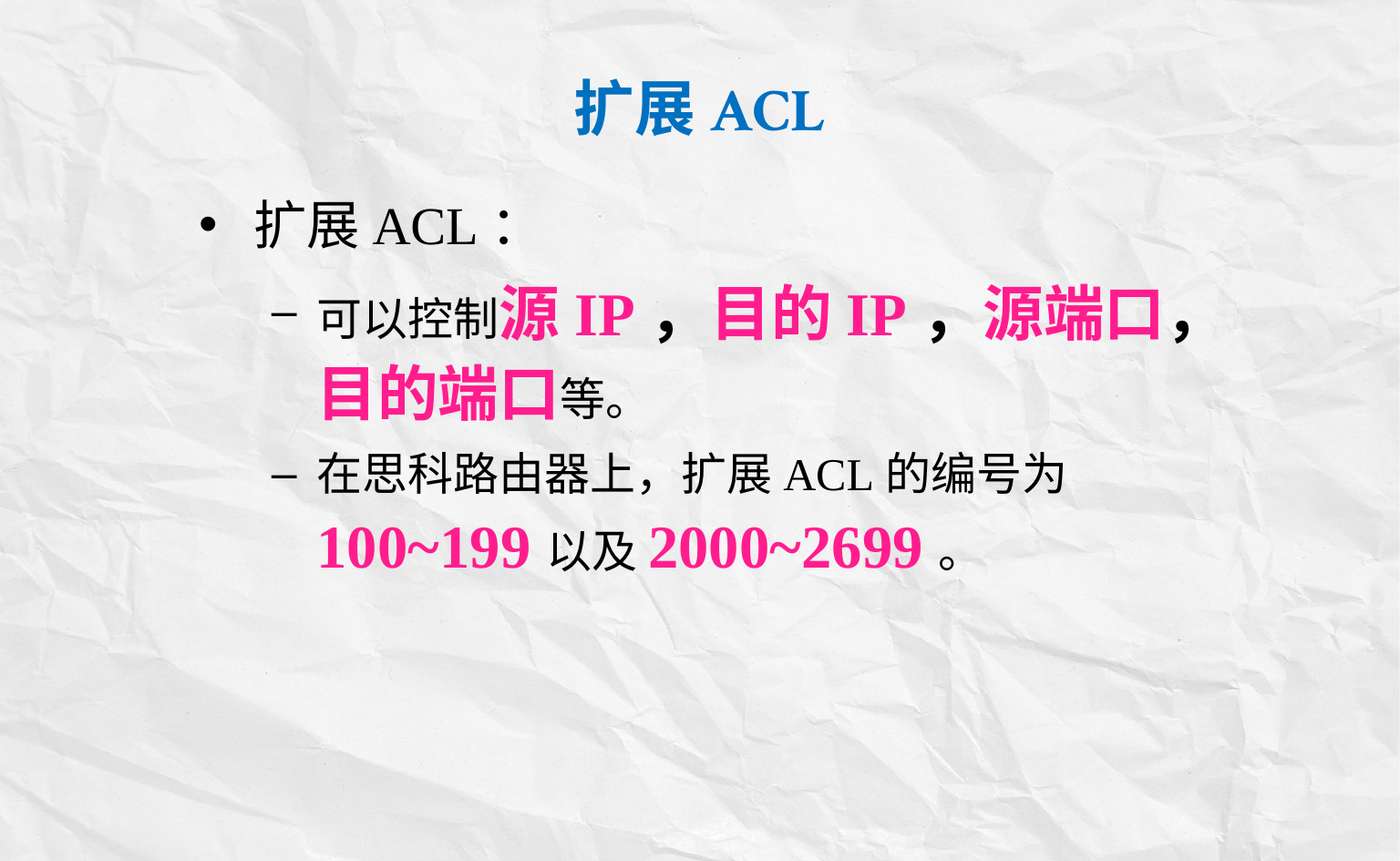

# 扩展ACL
扩展ACL：
可以控制源IP，目的IP，源端口，目的端口等。
在思科路由器上，扩展ACL的编号为100~199以及2000~2699。

25